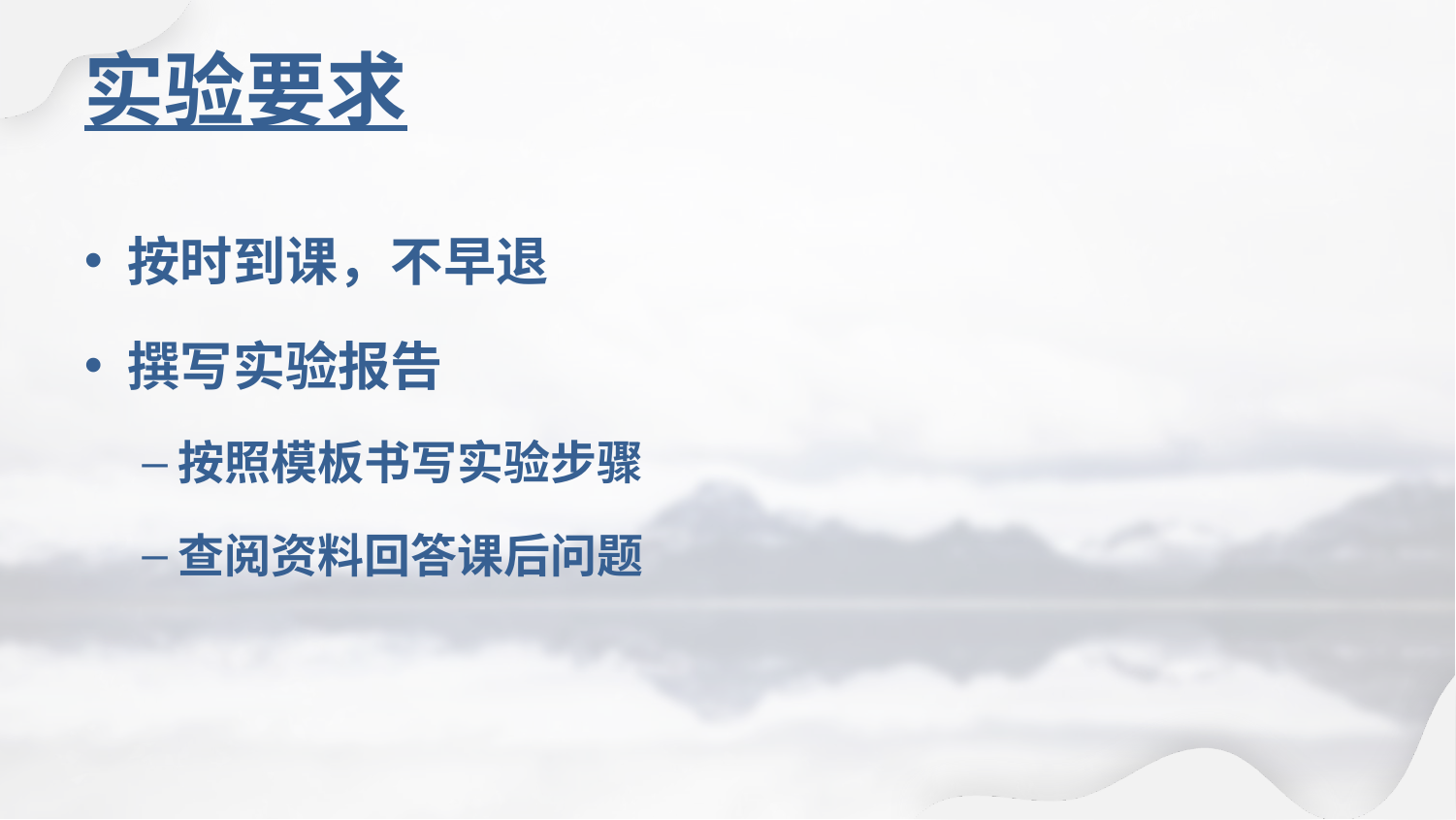

# 实验要求
按时到课，不早退
撰写实验报告
按照模板书写实验步骤
查阅资料回答课后问题